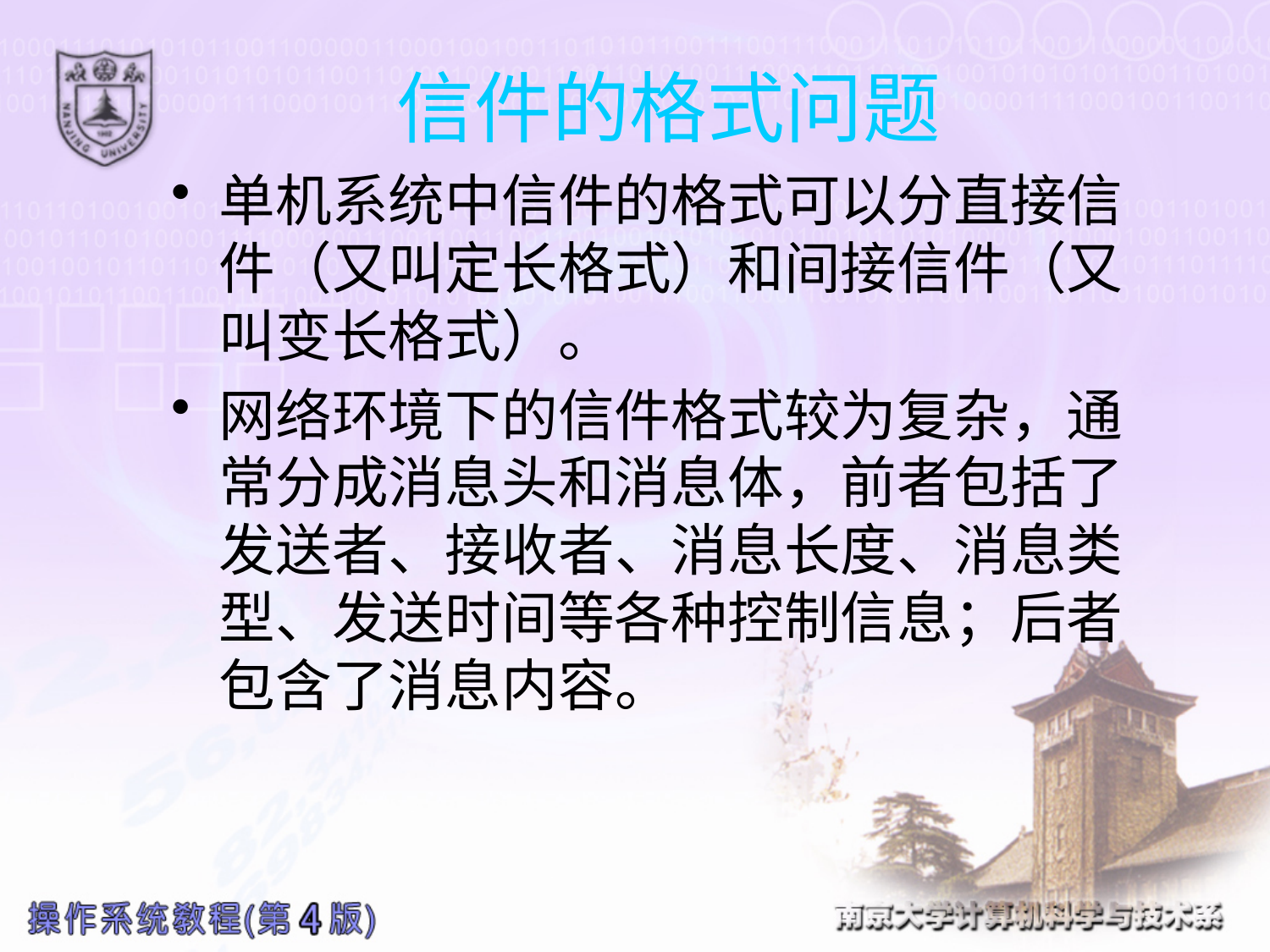

# 信件的格式问题
单机系统中信件的格式可以分直接信件（又叫定长格式）和间接信件（又叫变长格式）。
网络环境下的信件格式较为复杂，通常分成消息头和消息体，前者包括了发送者、接收者、消息长度、消息类型、发送时间等各种控制信息；后者包含了消息内容。